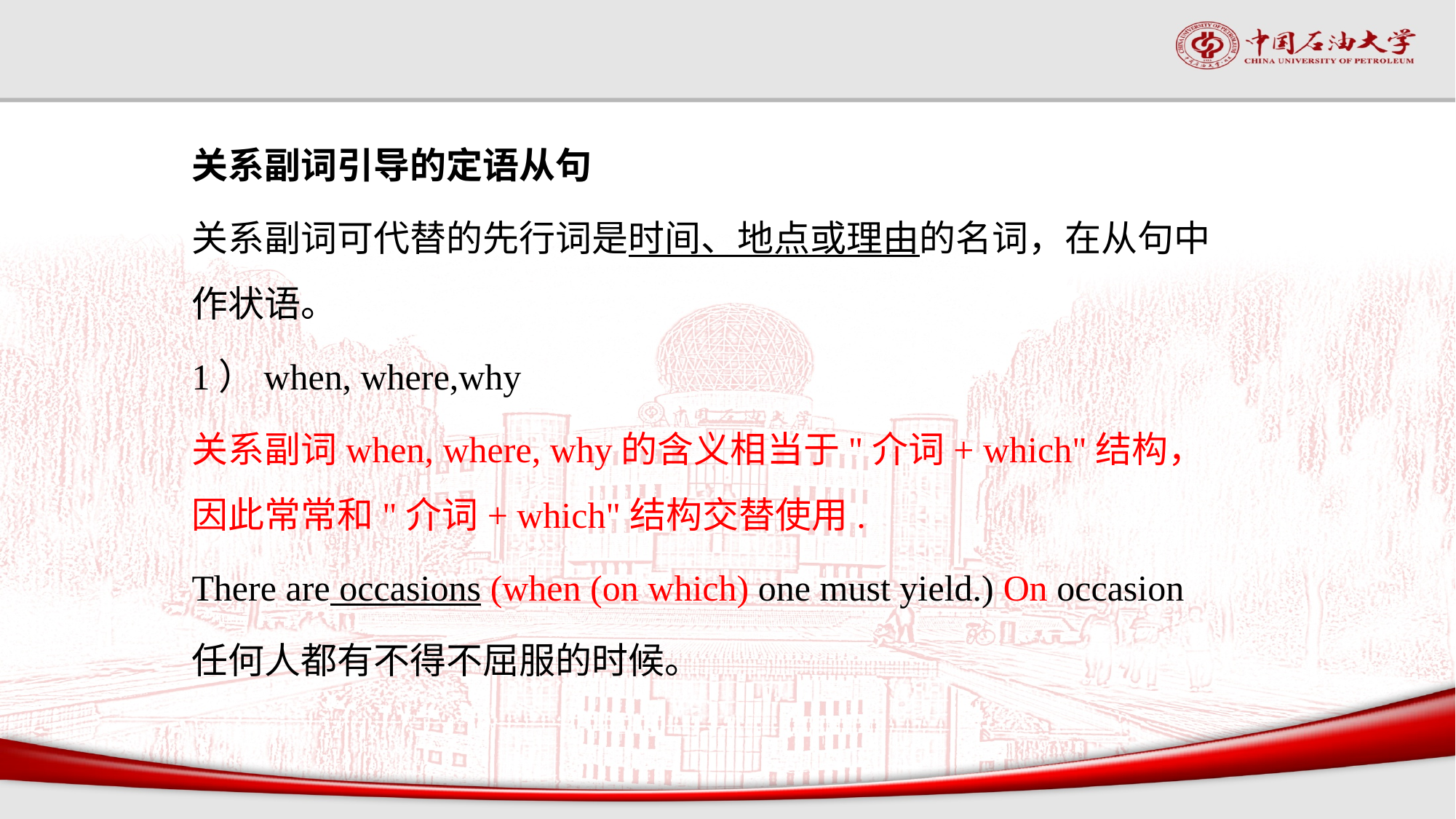

#
关系副词引导的定语从句
关系副词可代替的先行词是时间、地点或理由的名词，在从句中作状语。
1）when, where,why
关系副词when, where, why的含义相当于"介词+ which"结构，因此常常和"介词+ which"结构交替使用.
There are occasions (when (on which) one must yield.) On occasion
任何人都有不得不屈服的时候。